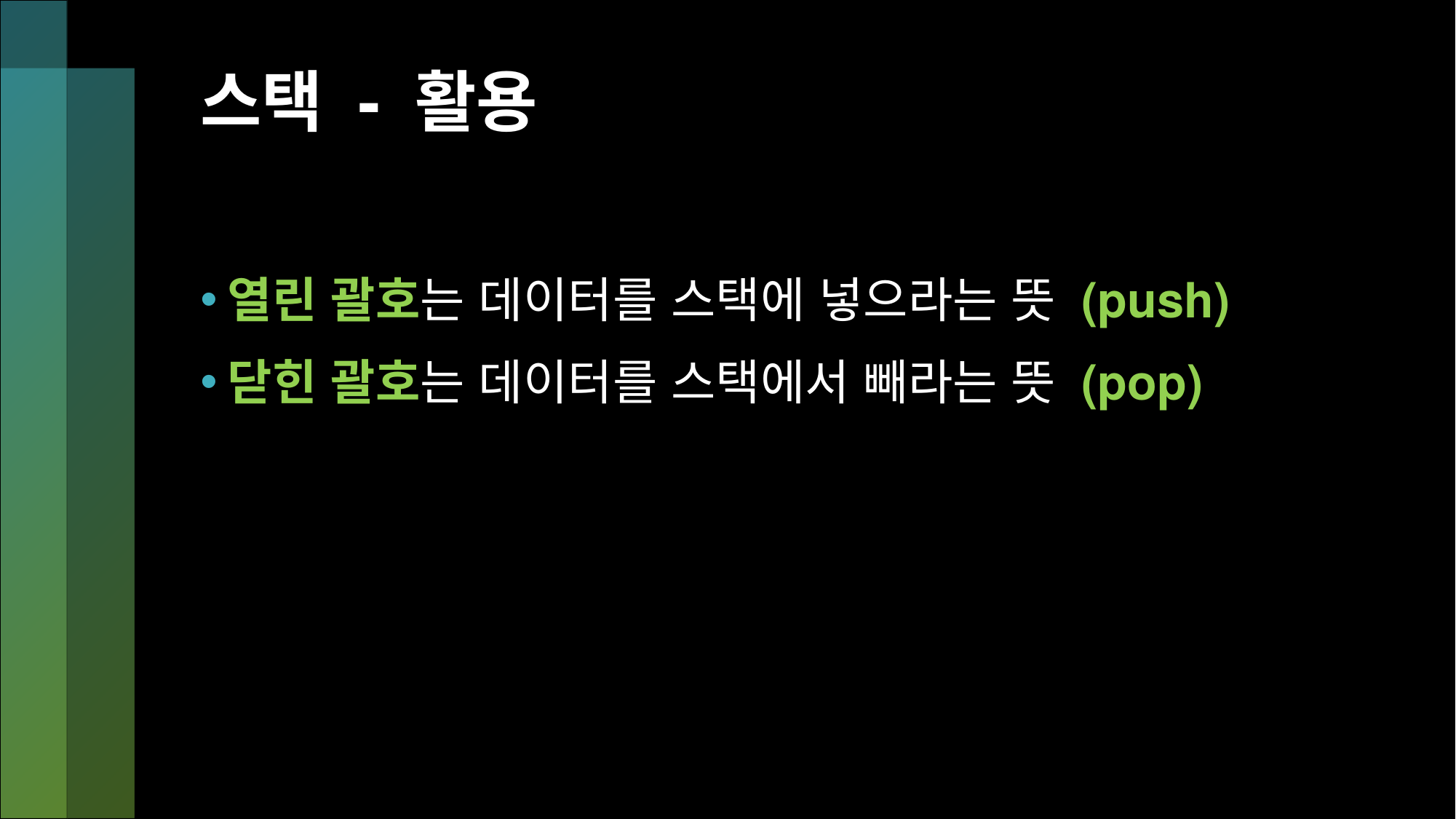

# 스택 - 활용
열린 괄호는 데이터를 스택에 넣으라는 뜻 (push)
닫힌 괄호는 데이터를 스택에서 빼라는 뜻 (pop)